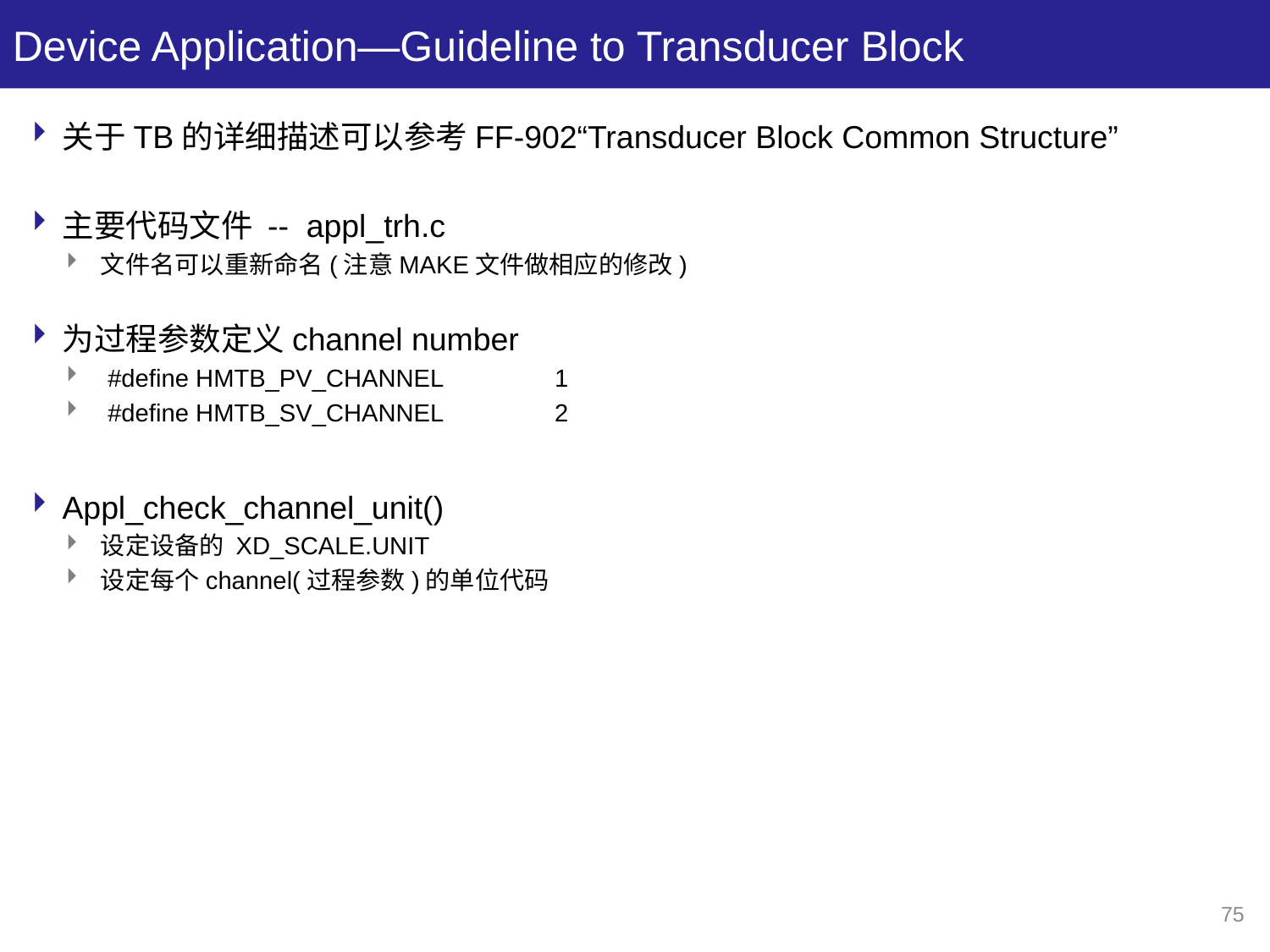

# Device Application—Guideline to Transducer Block
关于TB的详细描述可以参考FF-902“Transducer Block Common Structure”

主要代码文件 --  appl_trh.c
文件名可以重新命名(注意MAKE文件做相应的修改)

为过程参数定义channel number
 #define HMTB_PV_CHANNEL                1
 #define HMTB_SV_CHANNEL                2

Appl_check_channel_unit()
设定设备的 XD_SCALE.UNIT
设定每个channel(过程参数)的单位代码

75